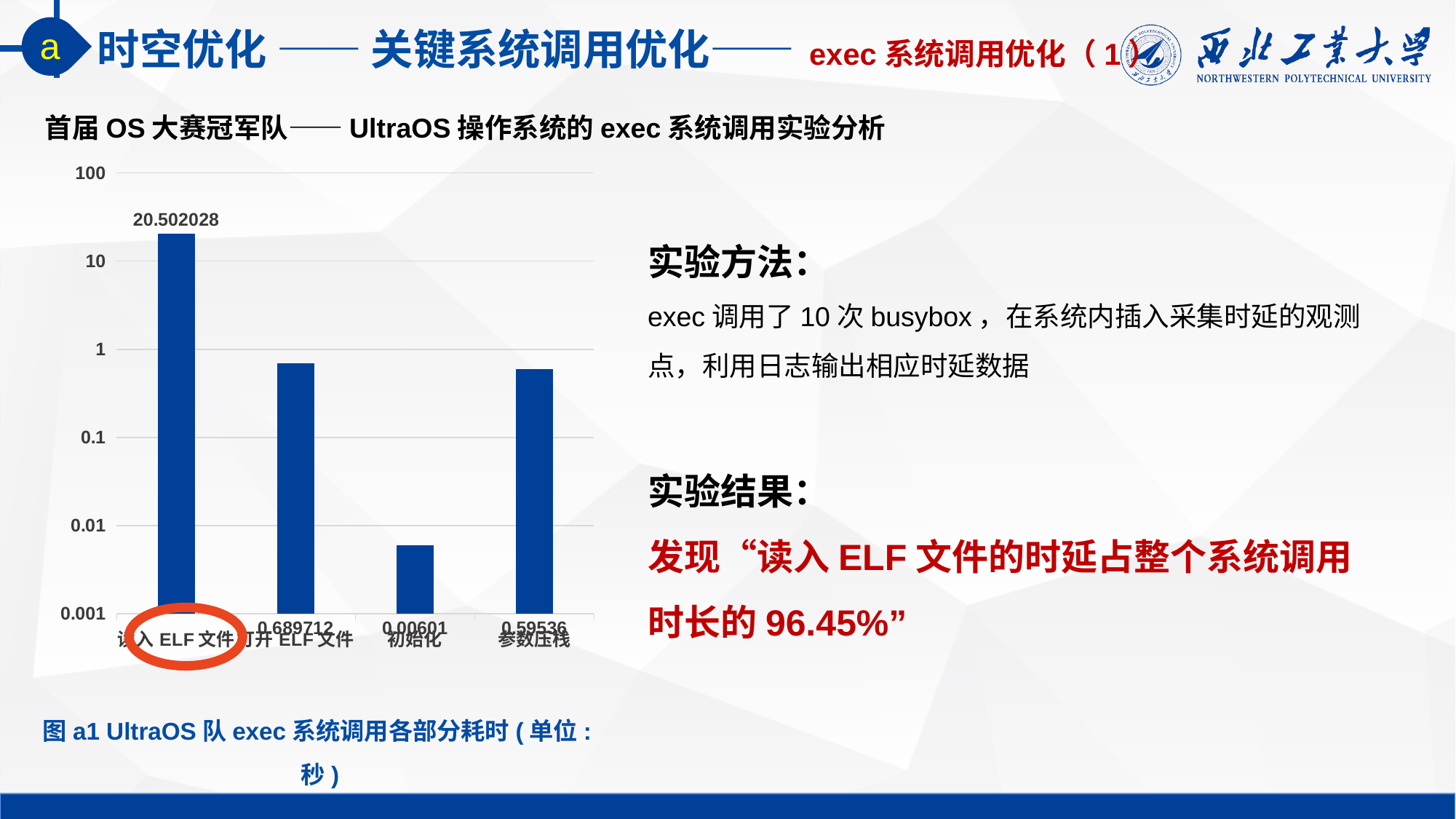

a
时空优化 —— 关键系统调用优化—— exec系统调用优化（1）
首届OS大赛冠军队——UltraOS操作系统的exec系统调用实验分析

### Chart

| Category | 系列 1 |
|---|---|
| 读入ELF文件 | 20.502028 |
| 打开ELF文件 | 0.689712 |
| 初始化 | 0.00601 |
| 参数压栈 | 0.59536 |
实验方法：
exec调用了10次busybox，在系统内插入采集时延的观测点，利用日志输出相应时延数据

实验结果：
发现“读入ELF文件的时延占整个系统调用时长的96.45%”

图a1 UltraOS队exec系统调用各部分耗时(单位:秒)